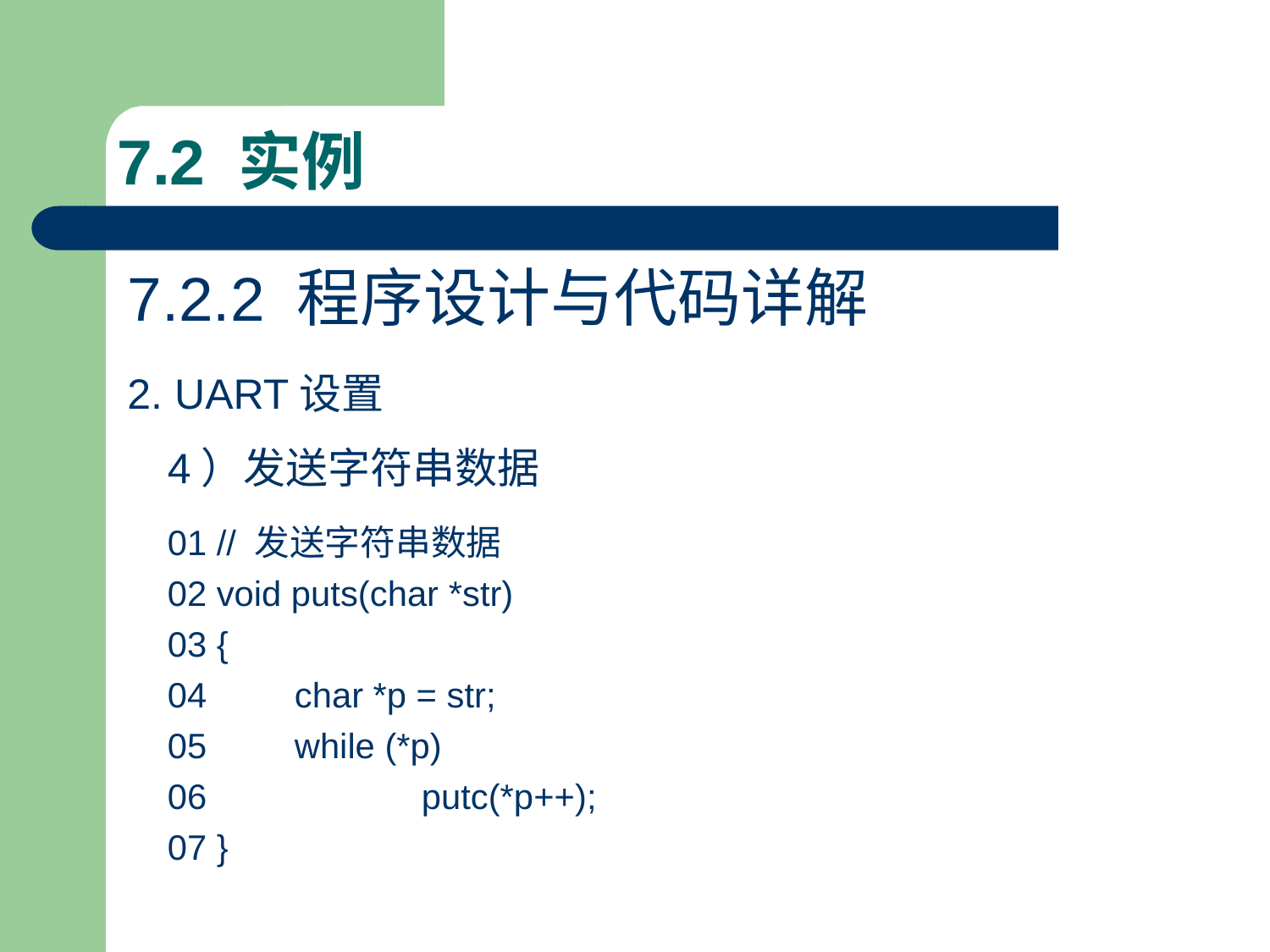

# 7.2 实例
7.2.2 程序设计与代码详解
2. UART设置
4）发送字符串数据
01 // 发送字符串数据
02 void puts(char *str)
03 {
04	char *p = str;
05	while (*p)
06		putc(*p++);
07 }